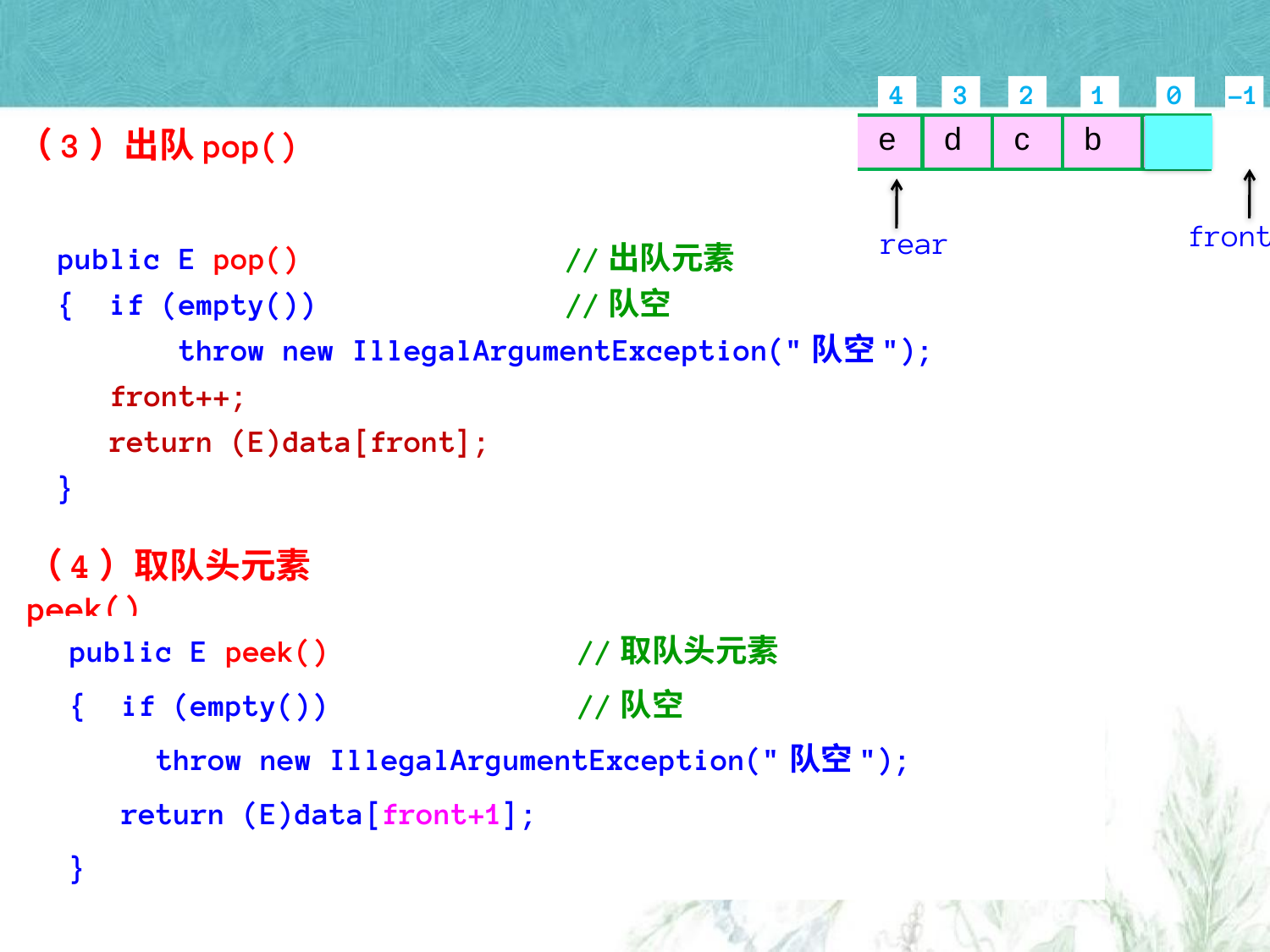

3
2
1
-1
4
0
| e | d | c | b | a |
| --- | --- | --- | --- | --- |

（3）出队pop()
front
public E pop()			//出队元素
{  if (empty())		//队空
       throw new IllegalArgumentException("队空");
   front++;
   return (E)data[front];
}
rear
（4）取队头元素peek()
public E peek()		//取队头元素
{  if (empty())		//队空
     throw new IllegalArgumentException("队空");
   return (E)data[front+1];
}